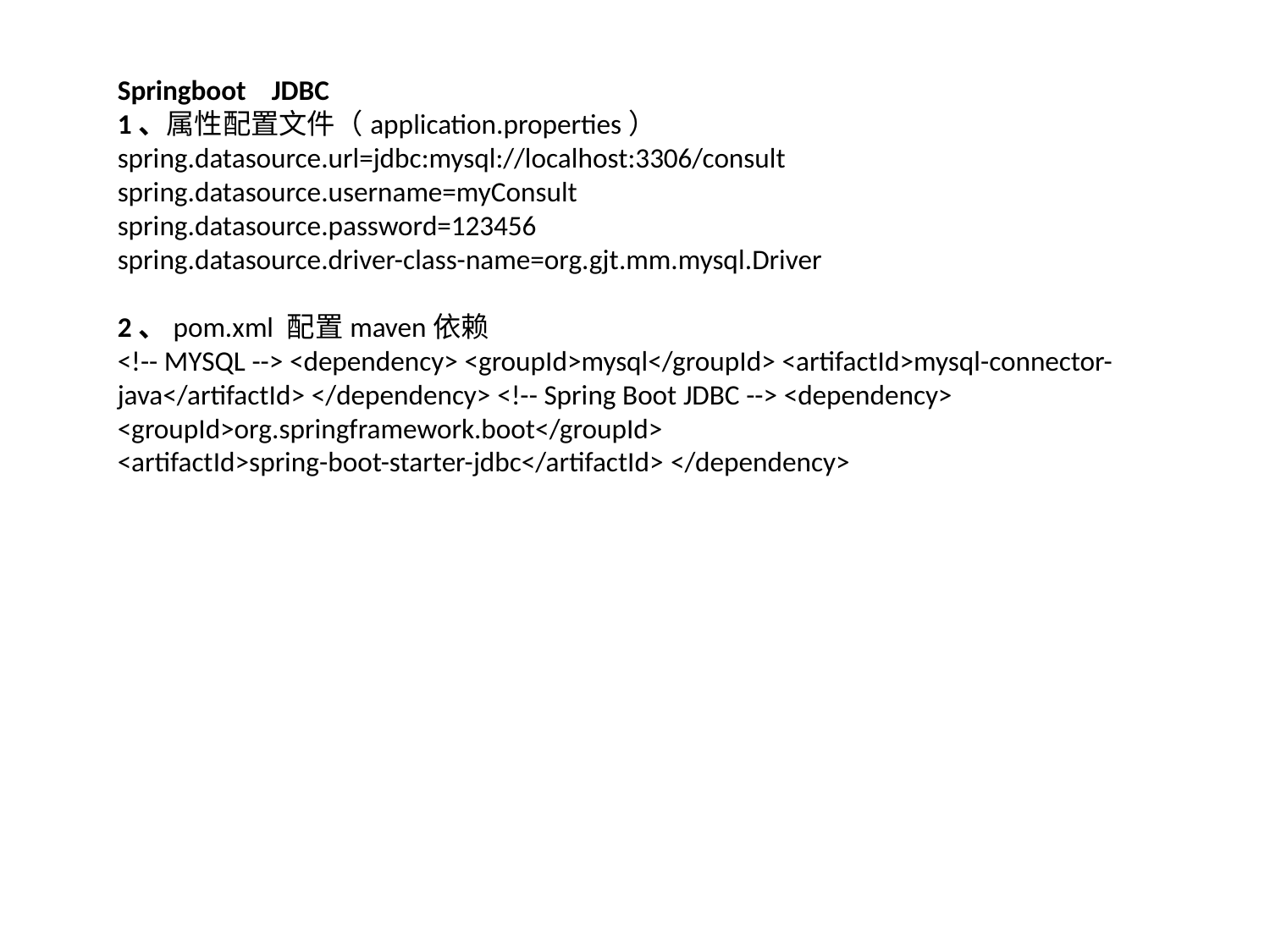

Springboot    JDBC
1、属性配置文件（application.properties）
spring.datasource.url=jdbc:mysql://localhost:3306/consult
spring.datasource.username=myConsult
spring.datasource.password=123456
spring.datasource.driver-class-name=org.gjt.mm.mysql.Driver

2、pom.xml 配置maven依赖
<!-- MYSQL --> <dependency> <groupId>mysql</groupId> <artifactId>mysql-connector-java</artifactId> </dependency> <!-- Spring Boot JDBC --> <dependency> <groupId>org.springframework.boot</groupId> <artifactId>spring-boot-starter-jdbc</artifactId> </dependency>